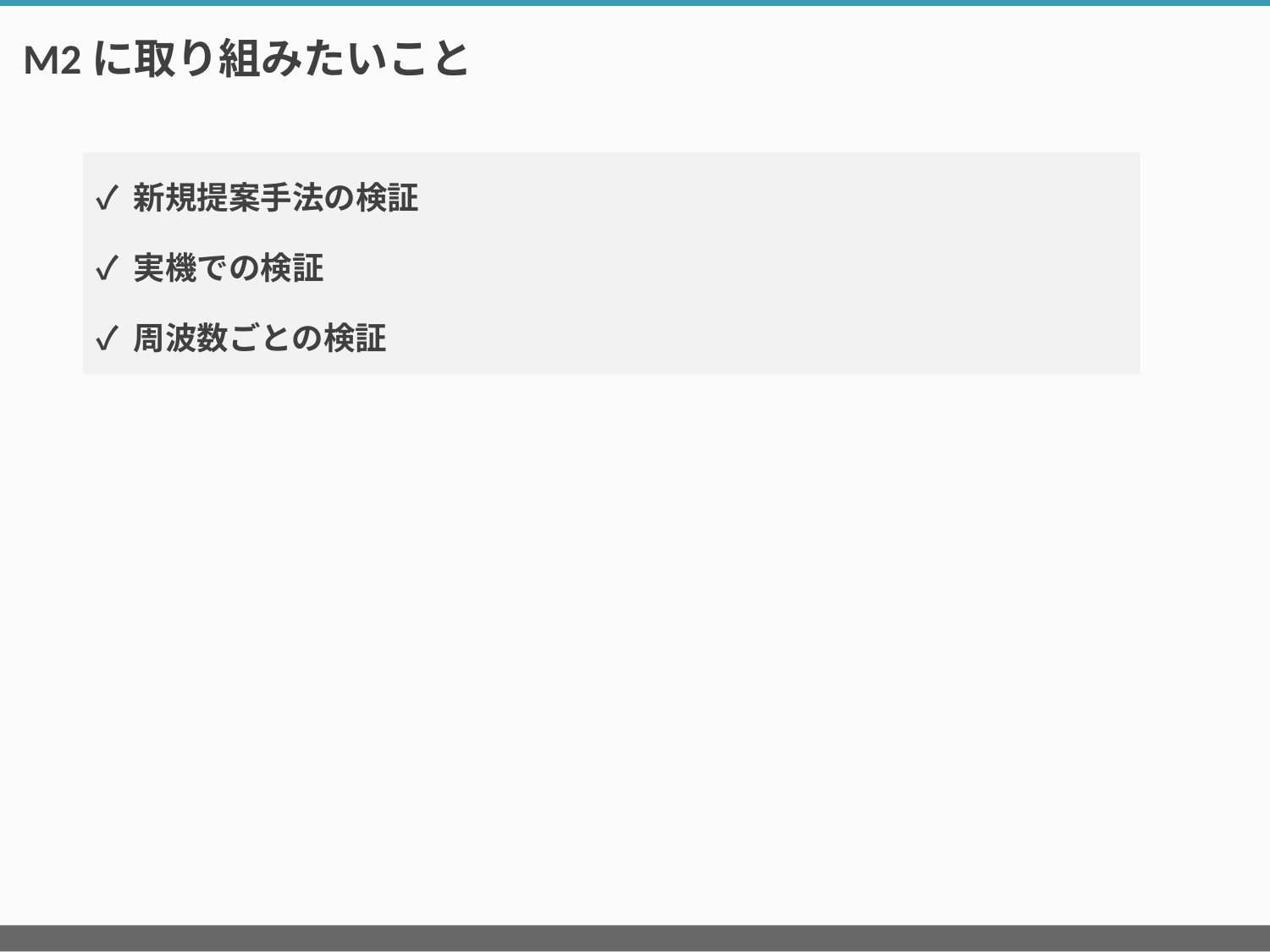

# M2に取り組みたいこと
✓ 新規提案手法の検証
✓ 実機での検証
✓ 周波数ごとの検証